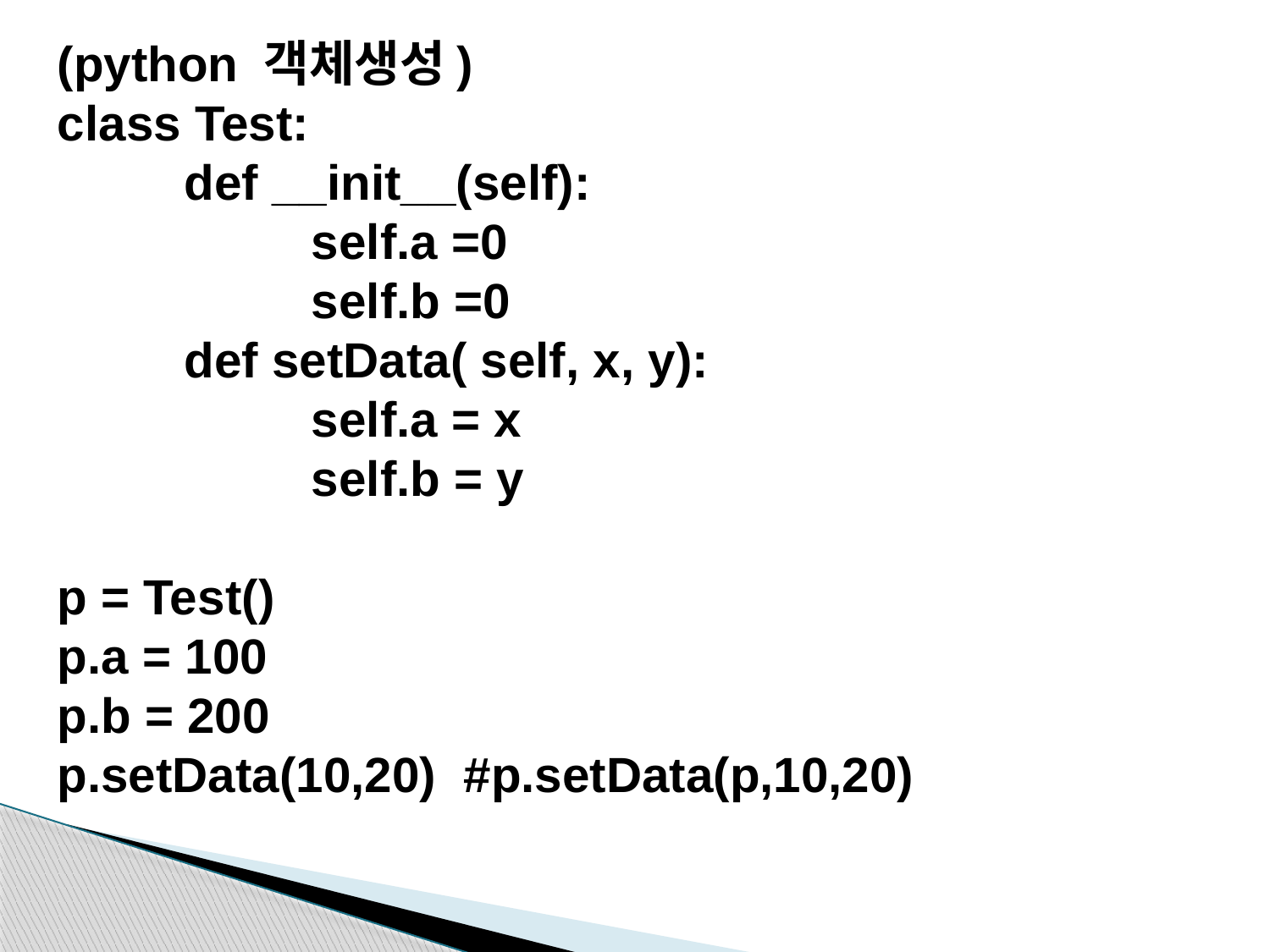

(python 객체생성)
class Test:
	def __init__(self):
		self.a =0
		self.b =0
	def setData( self, x, y):
		self.a = x
		self.b = y

p = Test()
p.a = 100
p.b = 200
p.setData(10,20)  #p.setData(p,10,20)